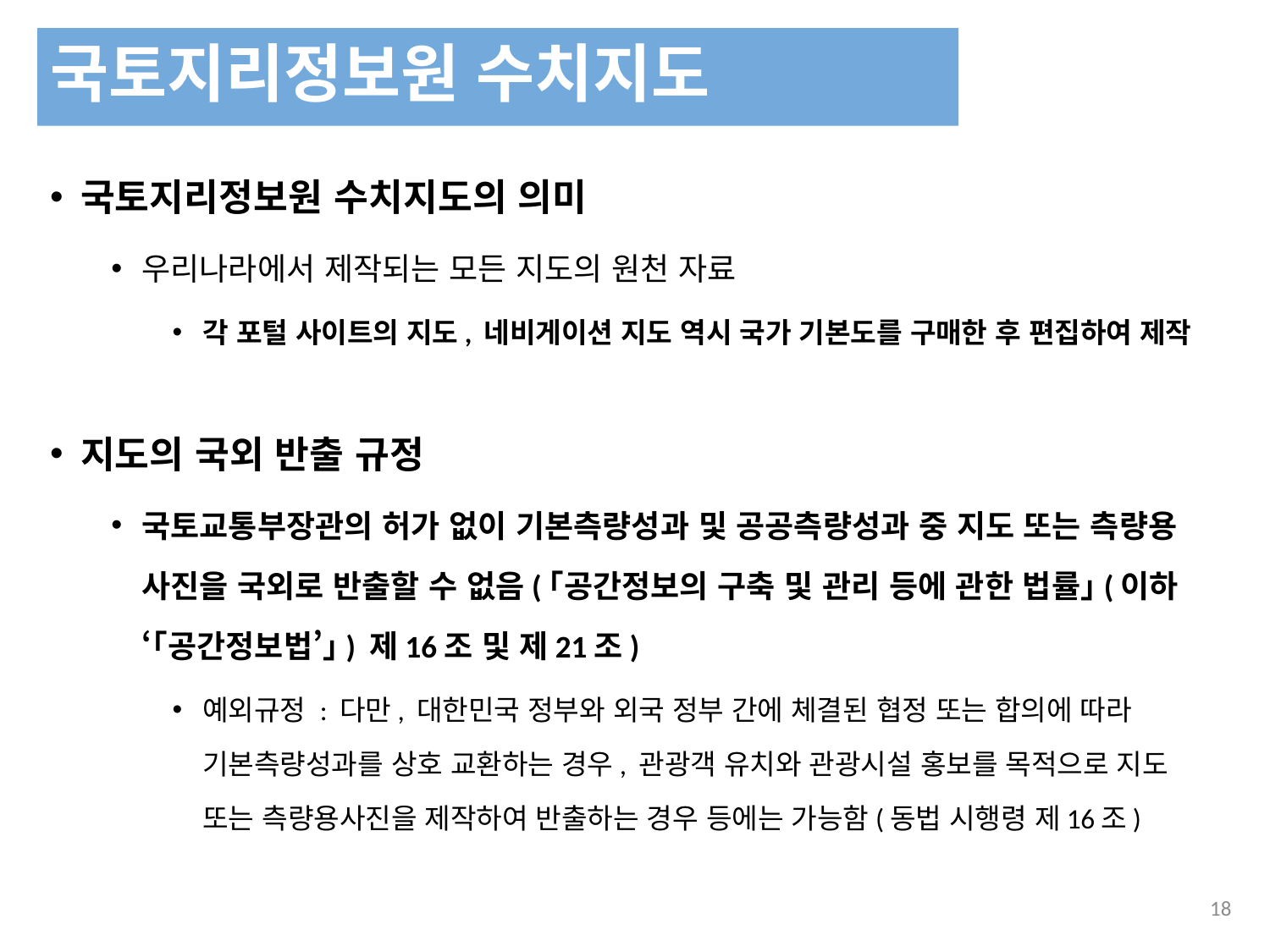

국토지리정보원 수치지도
국토지리정보원 수치지도의 의미
우리나라에서 제작되는 모든 지도의 원천 자료
각 포털 사이트의 지도, 네비게이션 지도 역시 국가 기본도를 구매한 후 편집하여 제작

지도의 국외 반출 규정
국토교통부장관의 허가 없이 기본측량성과 및 공공측량성과 중 지도 또는 측량용 사진을 국외로 반출할 수 없음(｢공간정보의 구축 및 관리 등에 관한 법률｣(이하 ‘｢공간정보법’｣) 제16조 및 제21조)
예외규정 : 다만, 대한민국 정부와 외국 정부 간에 체결된 협정 또는 합의에 따라 기본측량성과를 상호 교환하는 경우, 관광객 유치와 관광시설 홍보를 목적으로 지도 또는 측량용사진을 제작하여 반출하는 경우 등에는 가능함(동법 시행령 제16조)
18